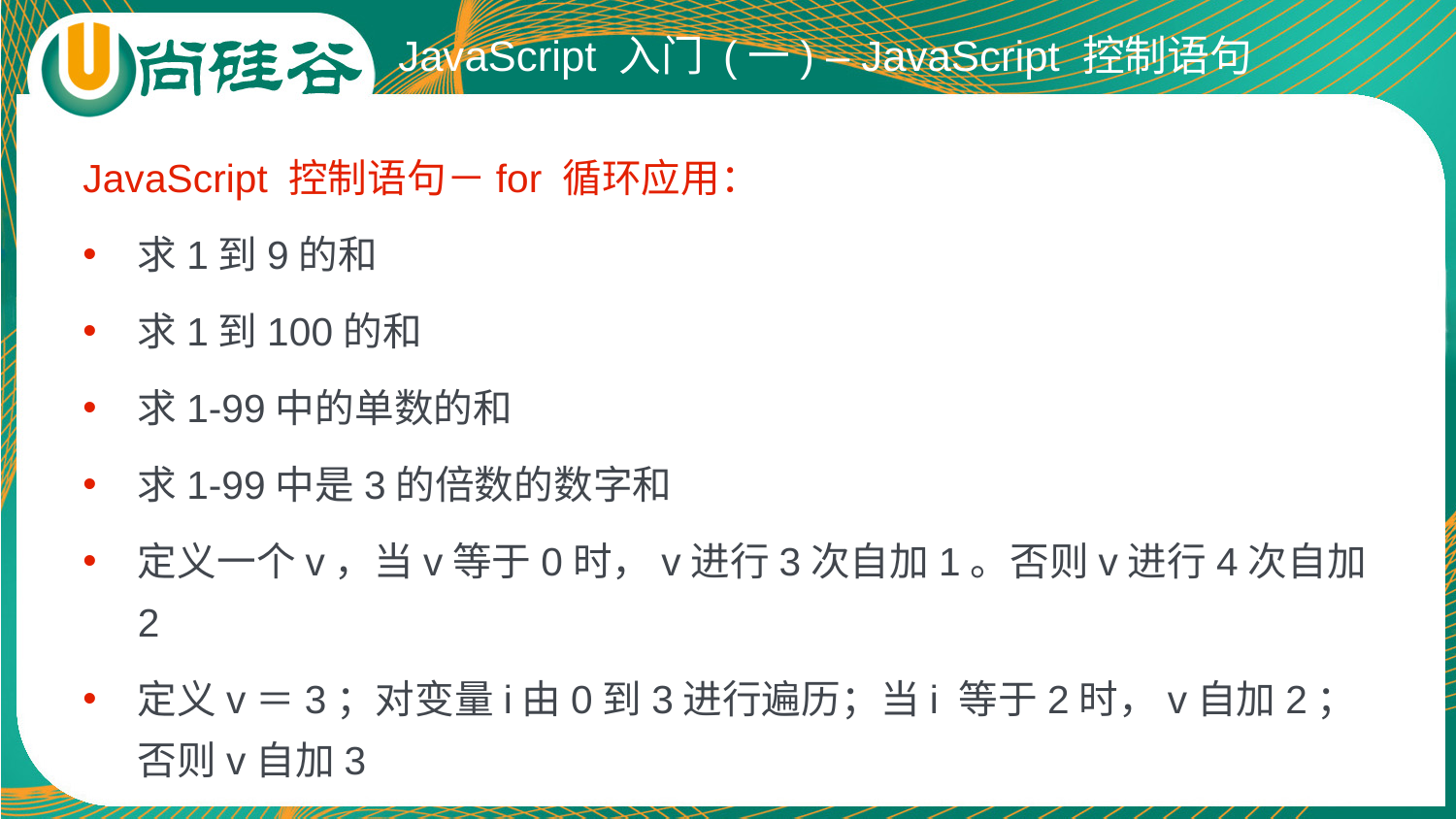

# JavaScript 入门 (一) – JavaScript 控制语句
JavaScript 控制语句－for 循环应用：
求1到9的和
求1到100的和
求1-99中的单数的和
求1-99中是3的倍数的数字和
定义一个v，当v等于0时，v进行3次自加1。否则v进行4次自加2
定义v＝3；对变量i由0到3进行遍历；当i 等于2时，v自加2；否则v自加3